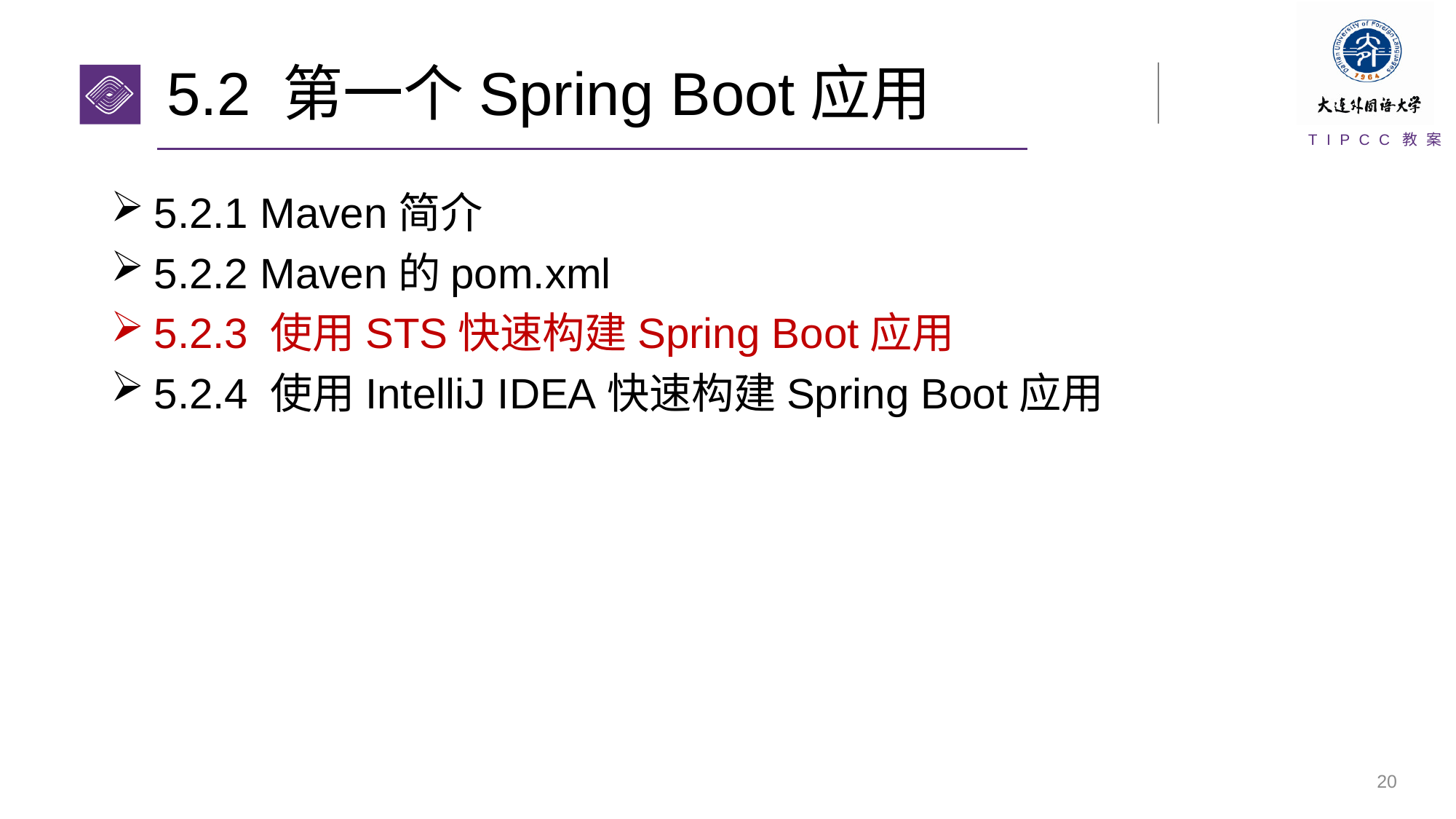

# 5.2 第一个Spring Boot应用
5.2.1 Maven简介
5.2.2 Maven的pom.xml
5.2.3 使用STS快速构建Spring Boot应用
5.2.4 使用IntelliJ IDEA快速构建Spring Boot应用
20